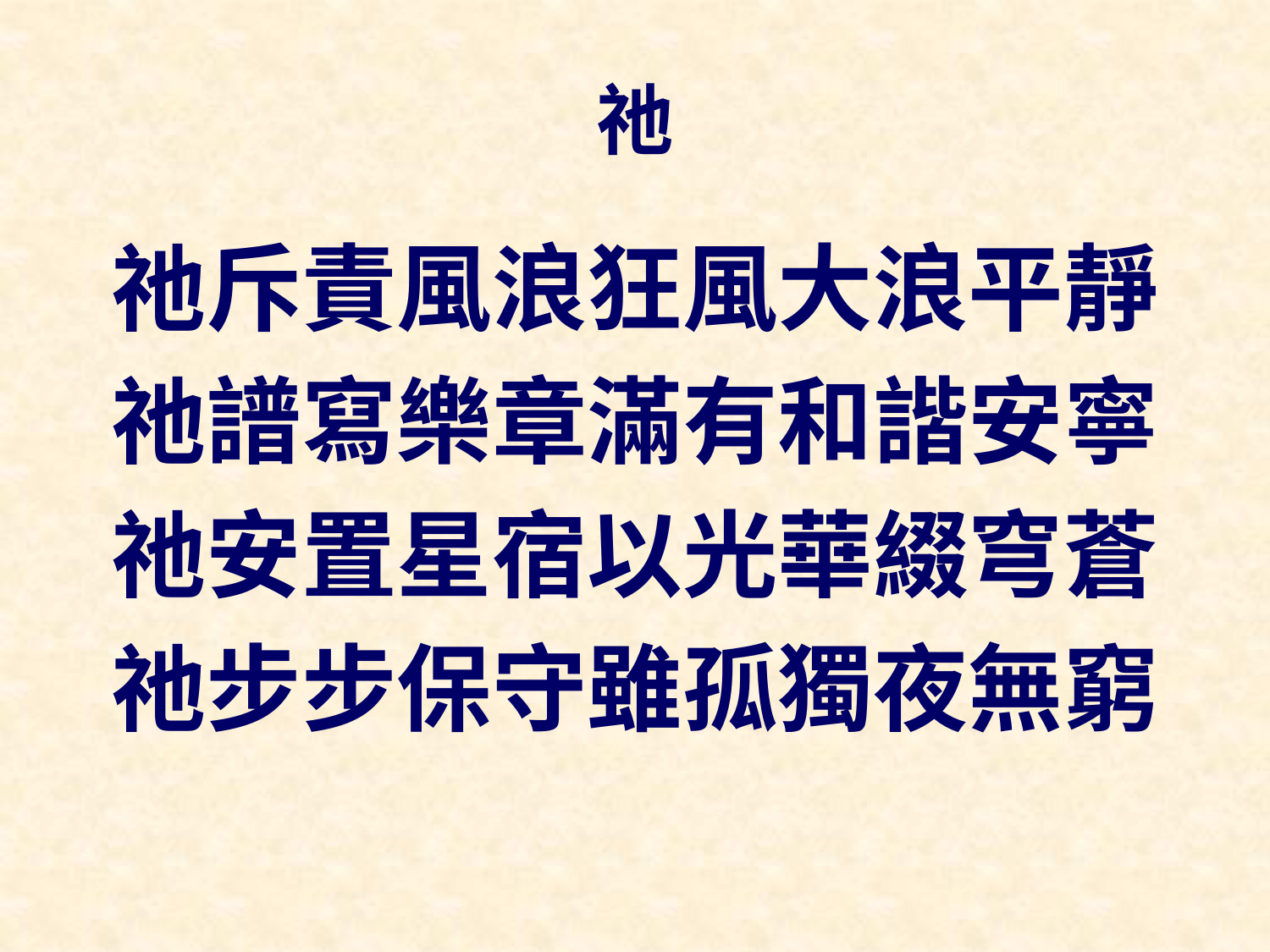

# 祂
祂斥責風浪狂風大浪平靜
祂譜寫樂章滿有和諧安寧
祂安置星宿以光華綴穹蒼
祂步步保守雖孤獨夜無窮